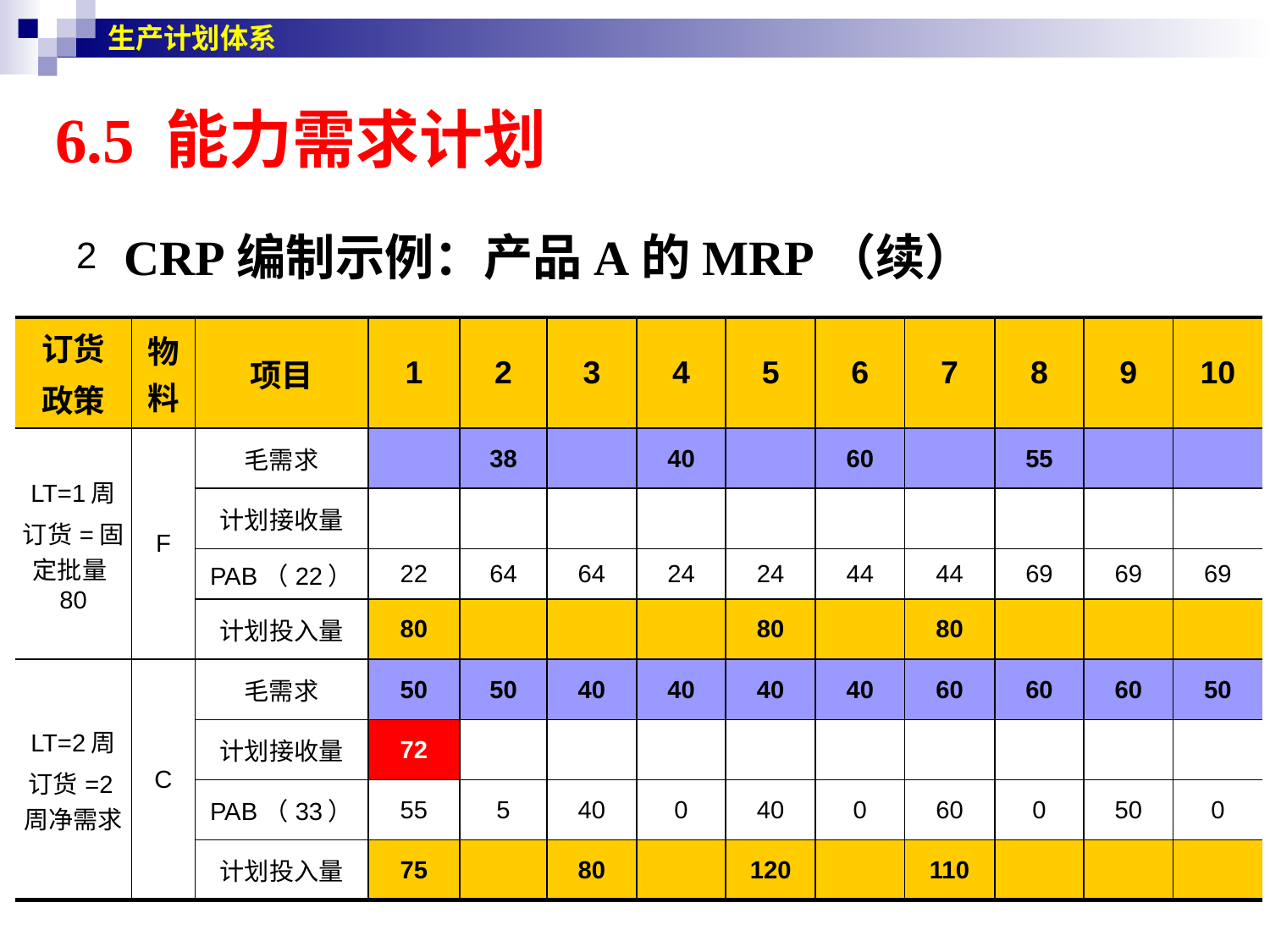

生产计划体系
# 6.5 能力需求计划
CRP编制示例：产品A的MRP（续）
| 订货 政策 | 物料 | 项目 | 1 | 2 | 3 | 4 | 5 | 6 | 7 | 8 | 9 | 10 |
| --- | --- | --- | --- | --- | --- | --- | --- | --- | --- | --- | --- | --- |
| LT=1周 订货=固定批量80 | F | 毛需求 |  | 38 |  | 40 |  | 60 |  | 55 |  |  |
|  |  | 计划接收量 |  |  |  |  |  |  |  |  |  |  |
|  |  | PAB（22） | 22 | 64 | 64 | 24 | 24 | 44 | 44 | 69 | 69 | 69 |
|  |  | 计划投入量 | 80 |  |  |  | 80 |  | 80 |  |  |  |
| LT=2周 订货=2周净需求 | C | 毛需求 | 50 | 50 | 40 | 40 | 40 | 40 | 60 | 60 | 60 | 50 |
|  |  | 计划接收量 | 72 |  |  |  |  |  |  |  |  |  |
|  |  | PAB（33） | 55 | 5 | 40 | 0 | 40 | 0 | 60 | 0 | 50 | 0 |
|  |  | 计划投入量 | 75 |  | 80 |  | 120 |  | 110 |  |  |  |